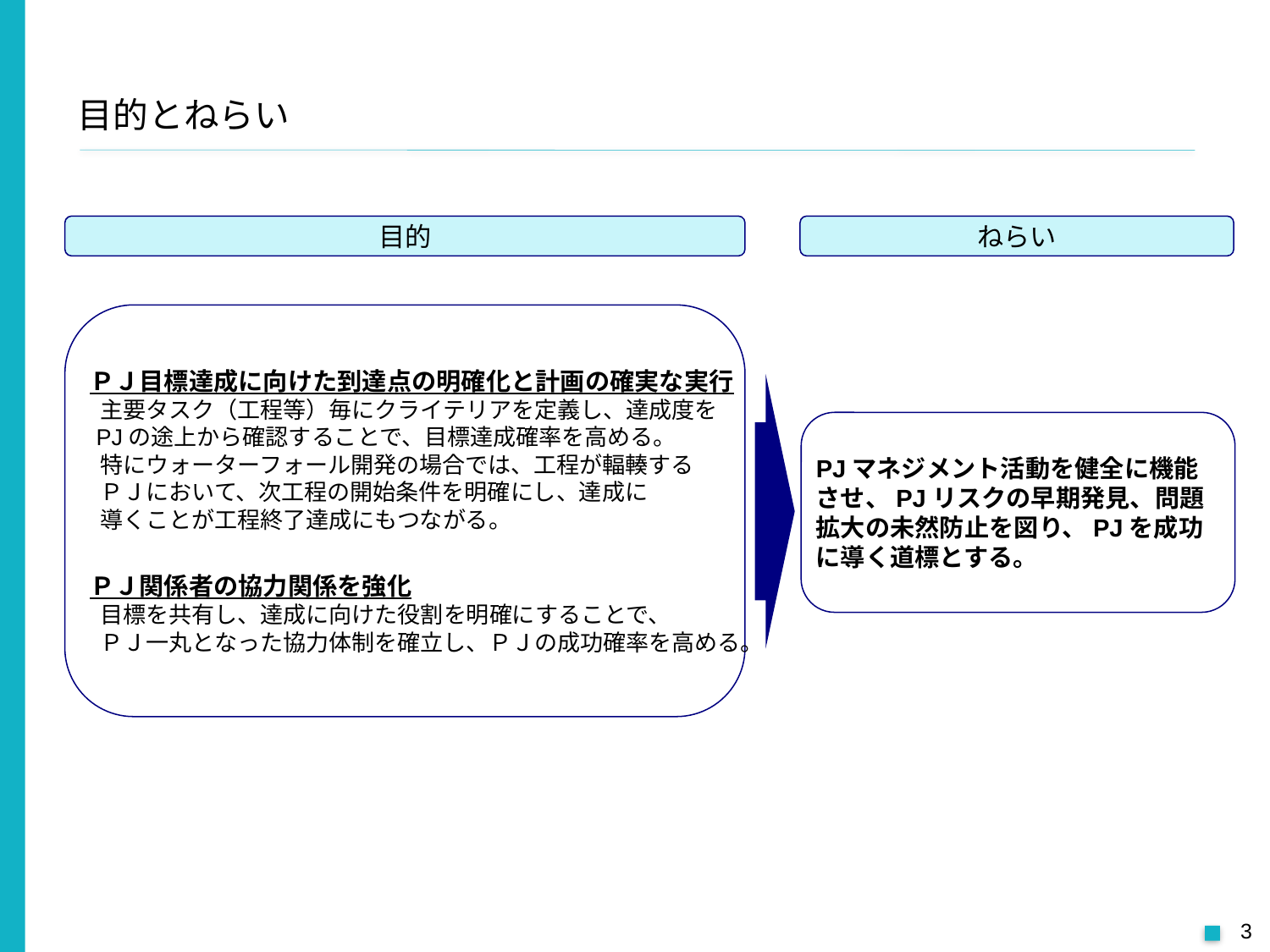

# 目的とねらい
目的
ねらい
ＰＪ目標達成に向けた到達点の明確化と計画の確実な実行
 主要タスク（工程等）毎にクライテリアを定義し、達成度を
 PJの途上から確認することで、目標達成確率を高める。
 特にウォーターフォール開発の場合では、工程が輻輳する
 ＰＪにおいて、次工程の開始条件を明確にし、達成に
 導くことが工程終了達成にもつながる。

ＰＪ関係者の協力関係を強化
 目標を共有し、達成に向けた役割を明確にすることで、
 ＰＪ一丸となった協力体制を確立し、ＰＪの成功確率を高める。
PJマネジメント活動を健全に機能させ、PJリスクの早期発見、問題拡大の未然防止を図り、PJを成功に導く道標とする。

3